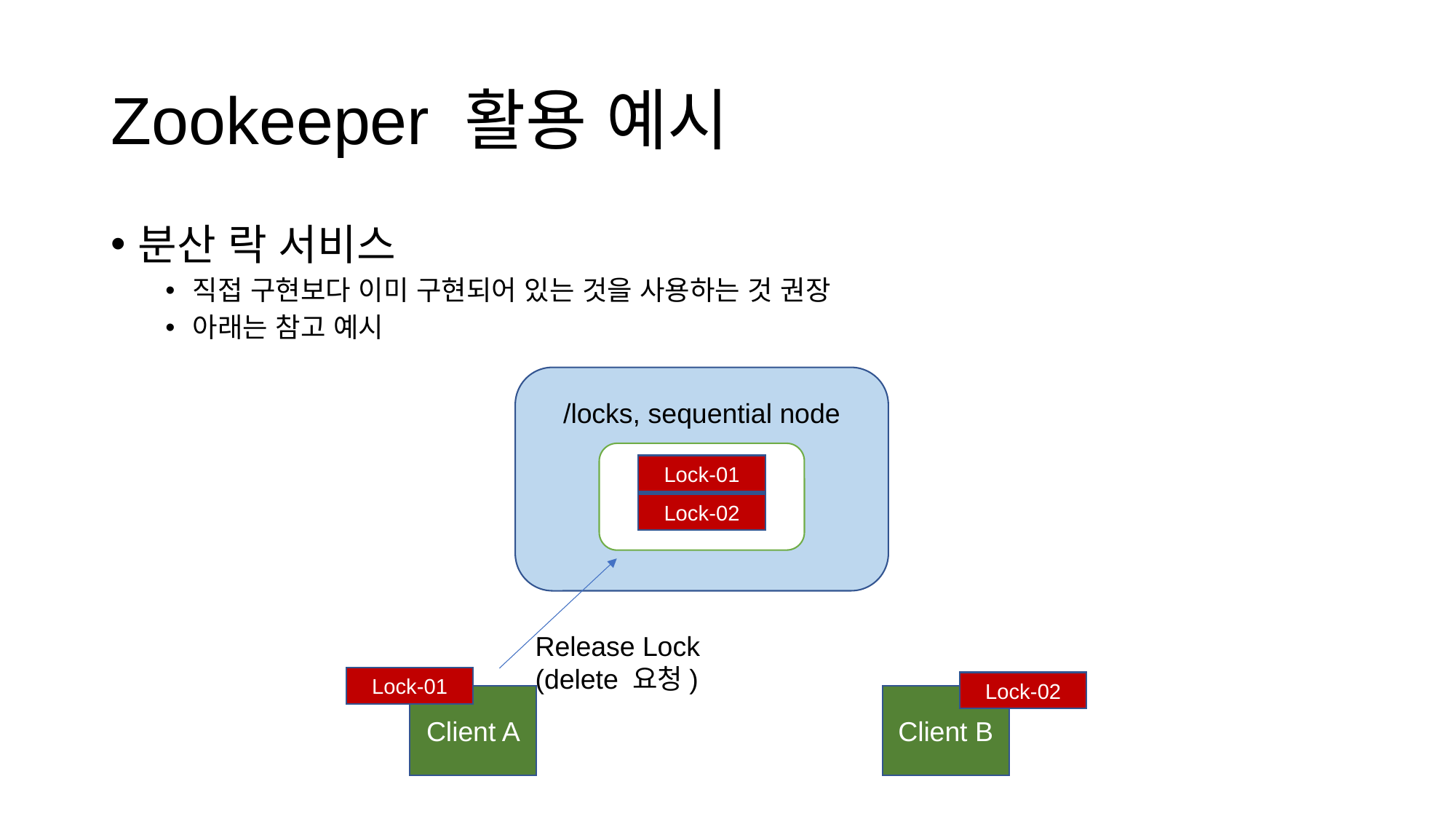

# Zookeeper 활용 예시
분산 락 서비스
직접 구현보다 이미 구현되어 있는 것을 사용하는 것 권장
아래는 참고 예시

/locks, sequential node

Lock-01
Lock-02
Release Lock
(delete 요청)
Lock-01
Lock-02
Client A
Client B